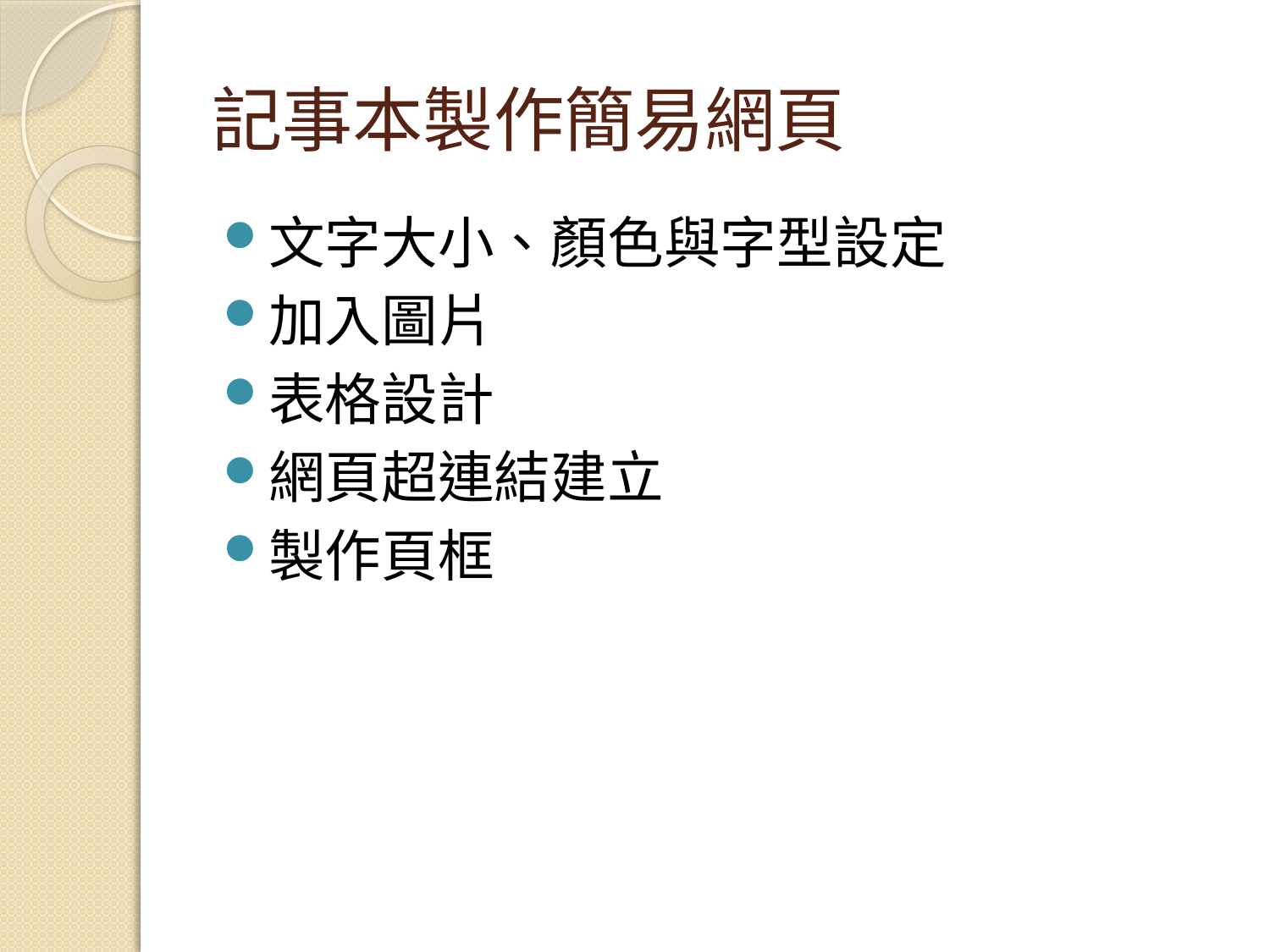

# 記事本製作簡易網頁
文字大小、顏色與字型設定
加入圖片
表格設計
網頁超連結建立
製作頁框